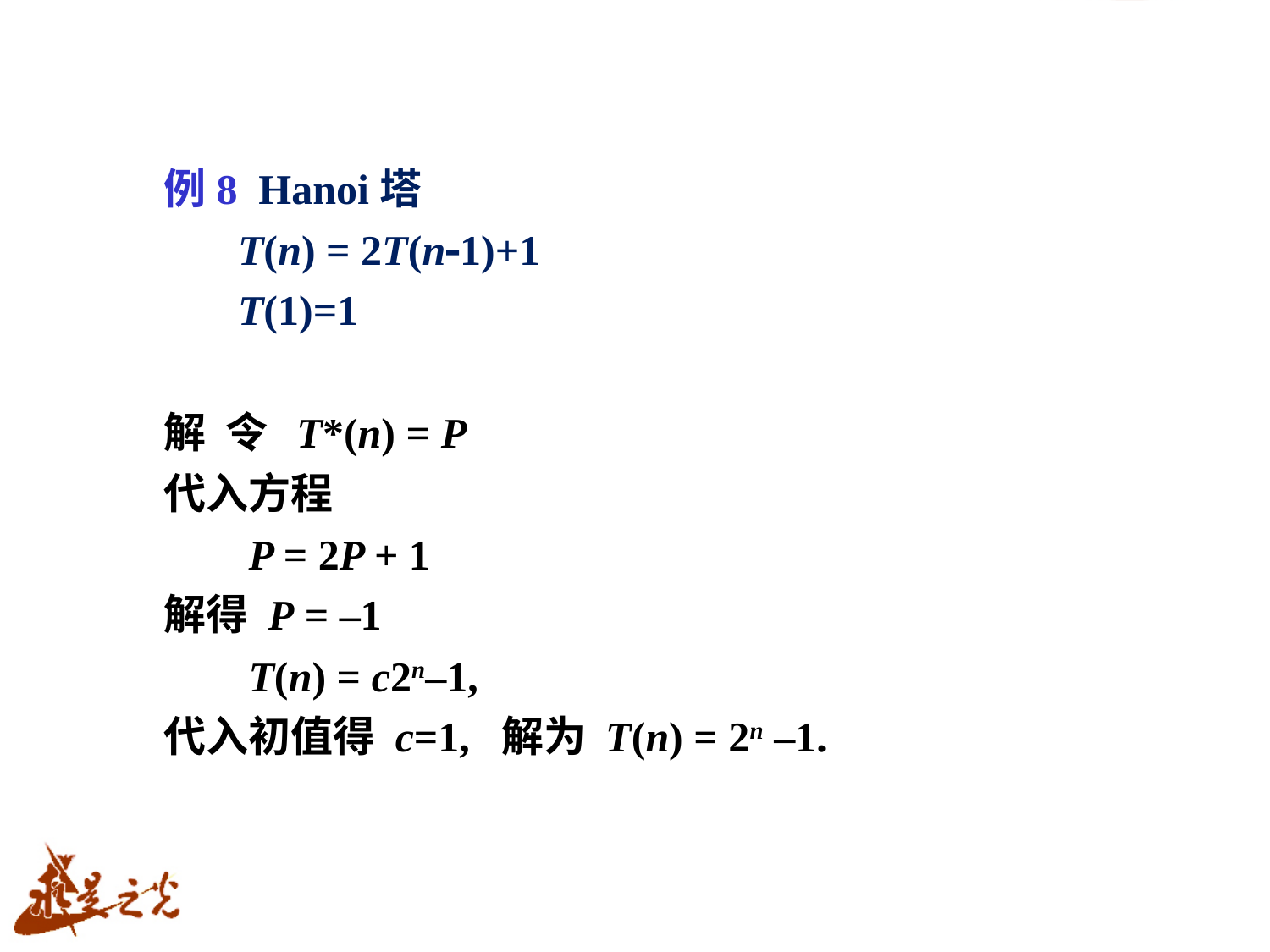

例8  Hanoi塔
       T(n) = 2T(n−1)+1
       T(1)=1

解  令  T*(n) = P
代入方程
        P = 2P + 1
解得 P = –1
        T(n) = c2n–1,
代入初值得 c=1,  解为 T(n) = 2n –1.

21